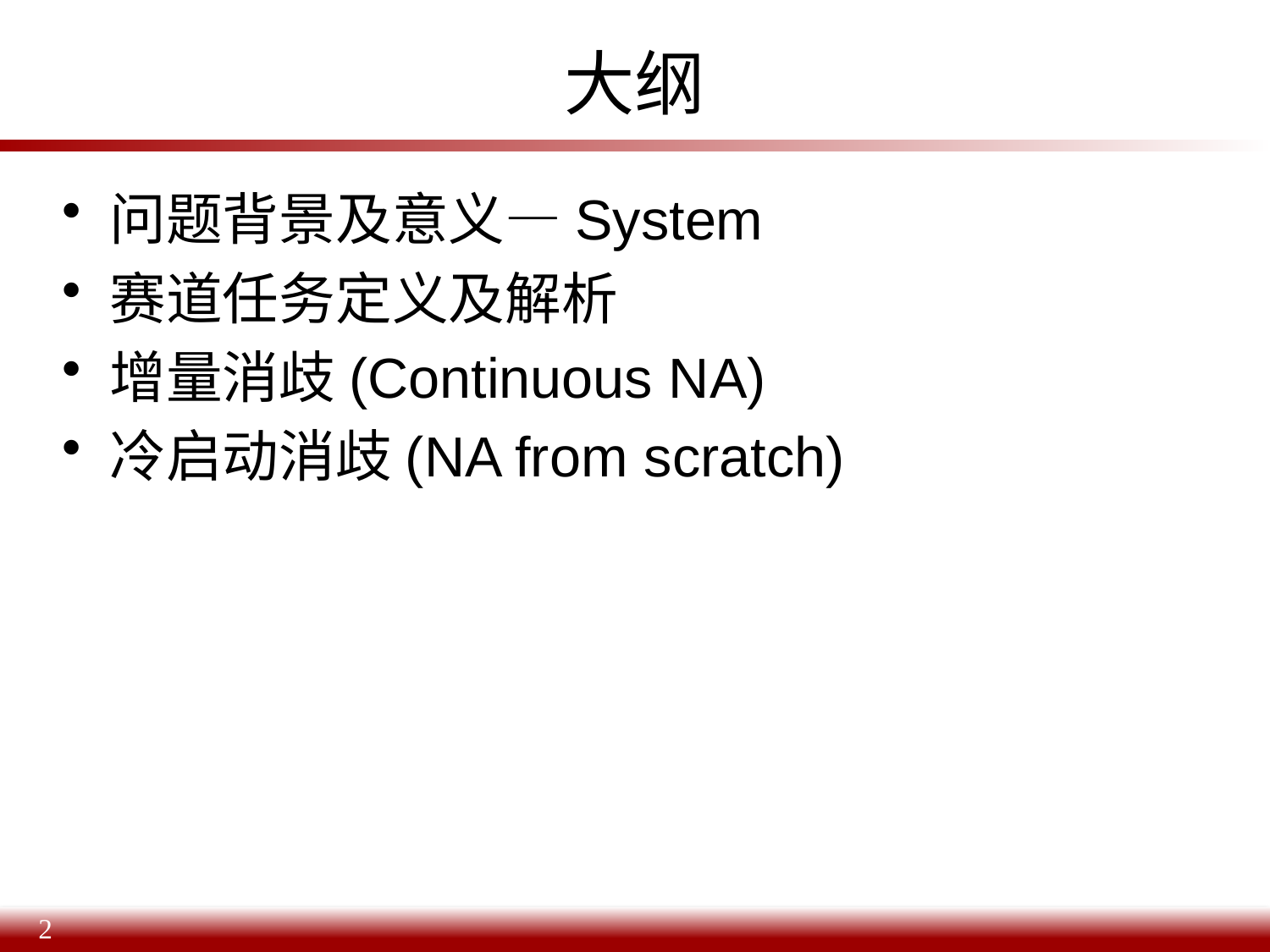

# 大纲
问题背景及意义—System
赛道任务定义及解析
增量消歧(Continuous NA)
冷启动消歧(NA from scratch)